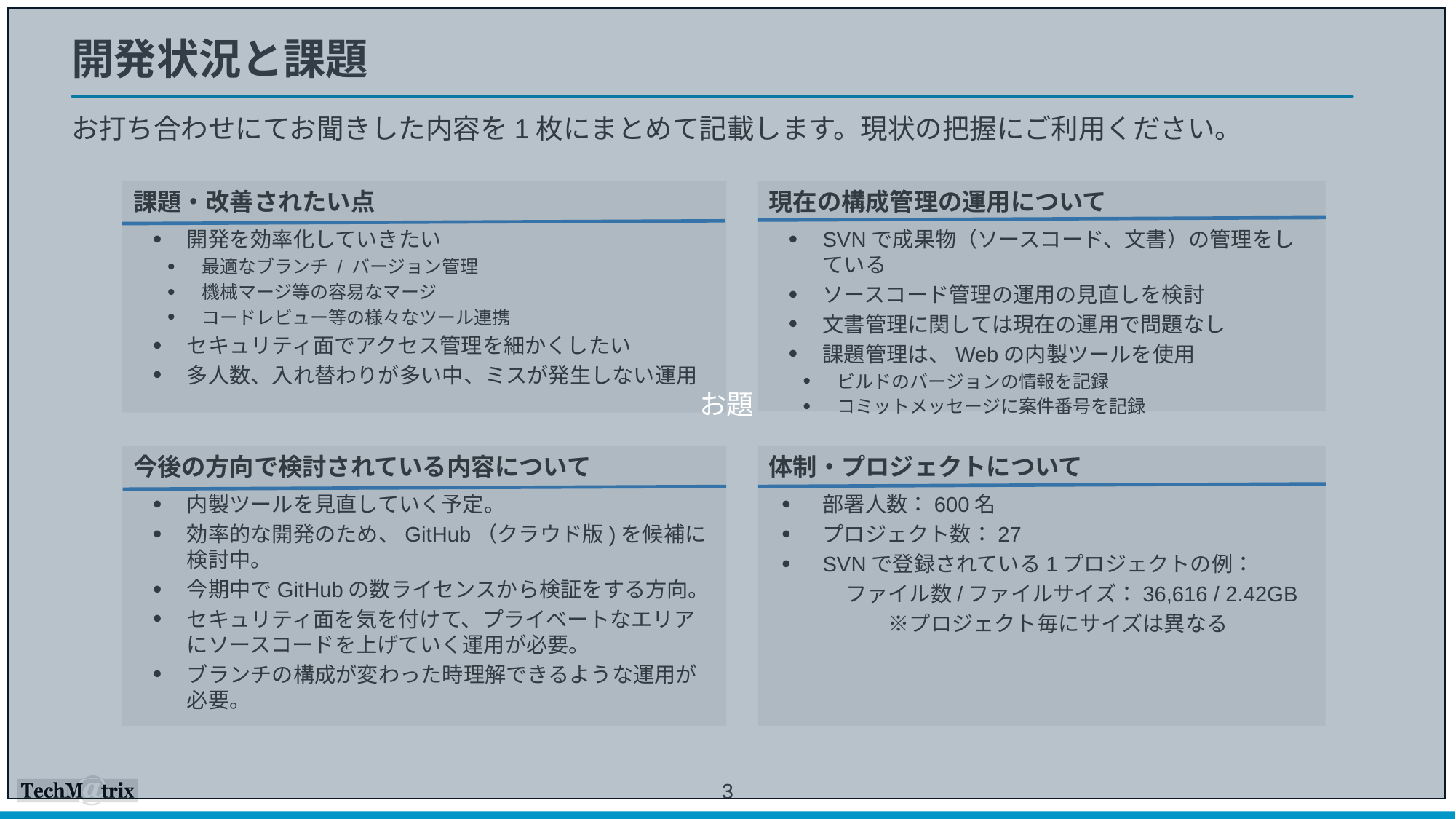

お題
# 開発状況と課題
お打ち合わせにてお聞きした内容を1枚にまとめて記載します。現状の把握にご利用ください。
課題・改善されたい点

開発を効率化していきたい
最適なブランチ / バージョン管理
機械マージ等の容易なマージ
コードレビュー等の様々なツール連携
セキュリティ面でアクセス管理を細かくしたい
多人数、入れ替わりが多い中、ミスが発生しない運用
現在の構成管理の運用について

SVNで成果物（ソースコード、文書）の管理をしている
ソースコード管理の運用の見直しを検討
文書管理に関しては現在の運用で問題なし
課題管理は、Webの内製ツールを使用
ビルドのバージョンの情報を記録
コミットメッセージに案件番号を記録
今後の方向で検討されている内容について

内製ツールを見直していく予定。
効率的な開発のため、GitHub（クラウド版)を候補に検討中。
今期中でGitHubの数ライセンスから検証をする方向。
セキュリティ面を気を付けて、プライベートなエリアにソースコードを上げていく運用が必要。
ブランチの構成が変わった時理解できるような運用が必要。
体制・プロジェクトについて

部署人数：600名
プロジェクト数：27
SVNで登録されている1プロジェクトの例：
　　　ファイル数/ファイルサイズ：36,616 / 2.42GB
　　　　　※プロジェクト毎にサイズは異なる